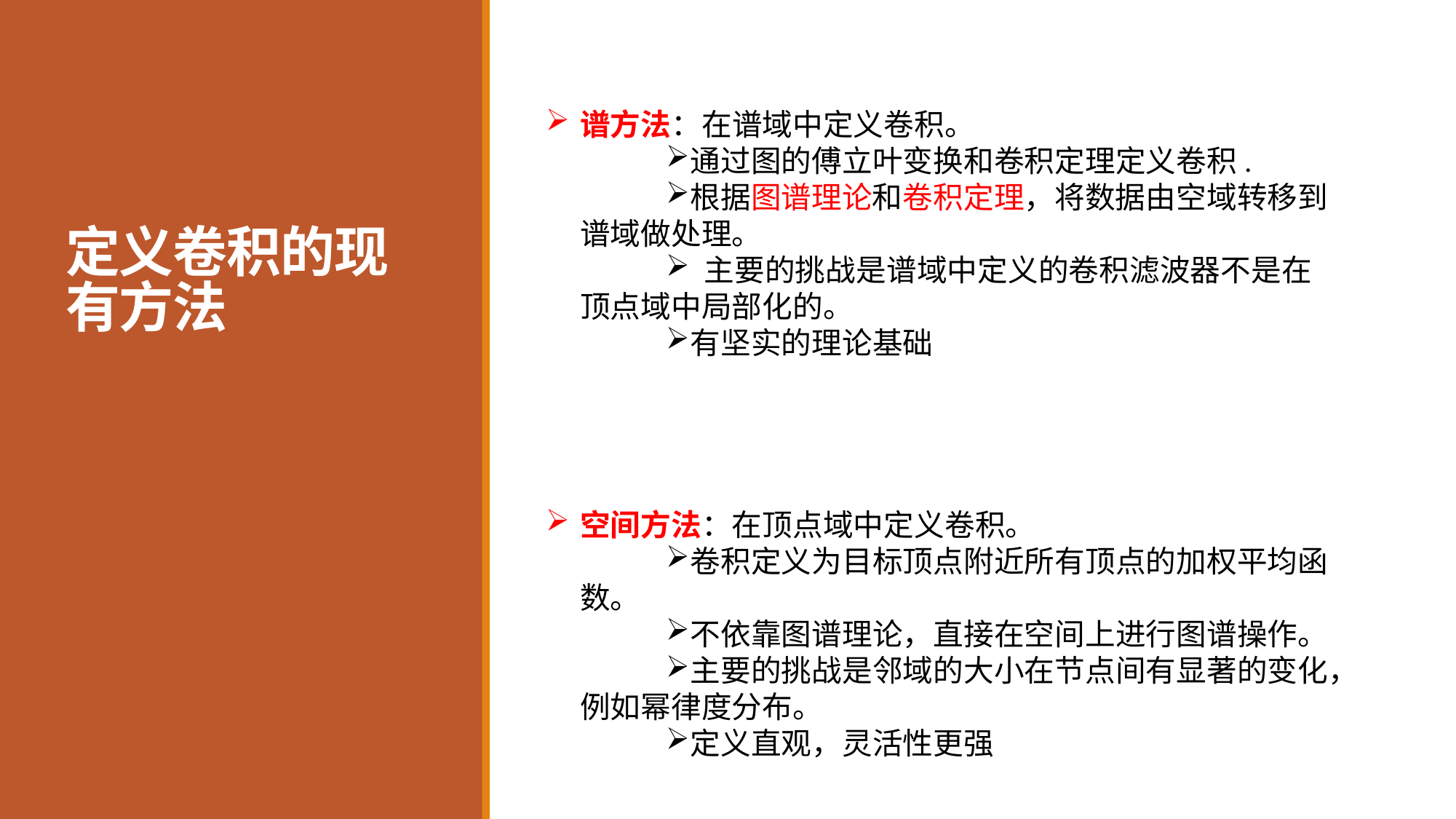

# 定义卷积的现有方法
谱方法：在谱域中定义卷积。
通过图的傅立叶变换和卷积定理定义卷积.
根据图谱理论和卷积定理，将数据由空域转移到谱域做处理。
 主要的挑战是谱域中定义的卷积滤波器不是在顶点域中局部化的。
有坚实的理论基础

空间方法：在顶点域中定义卷积。
卷积定义为目标顶点附近所有顶点的加权平均函数。
不依靠图谱理论，直接在空间上进行图谱操作。
主要的挑战是邻域的大小在节点间有显著的变化，例如幂律度分布。
定义直观，灵活性更强